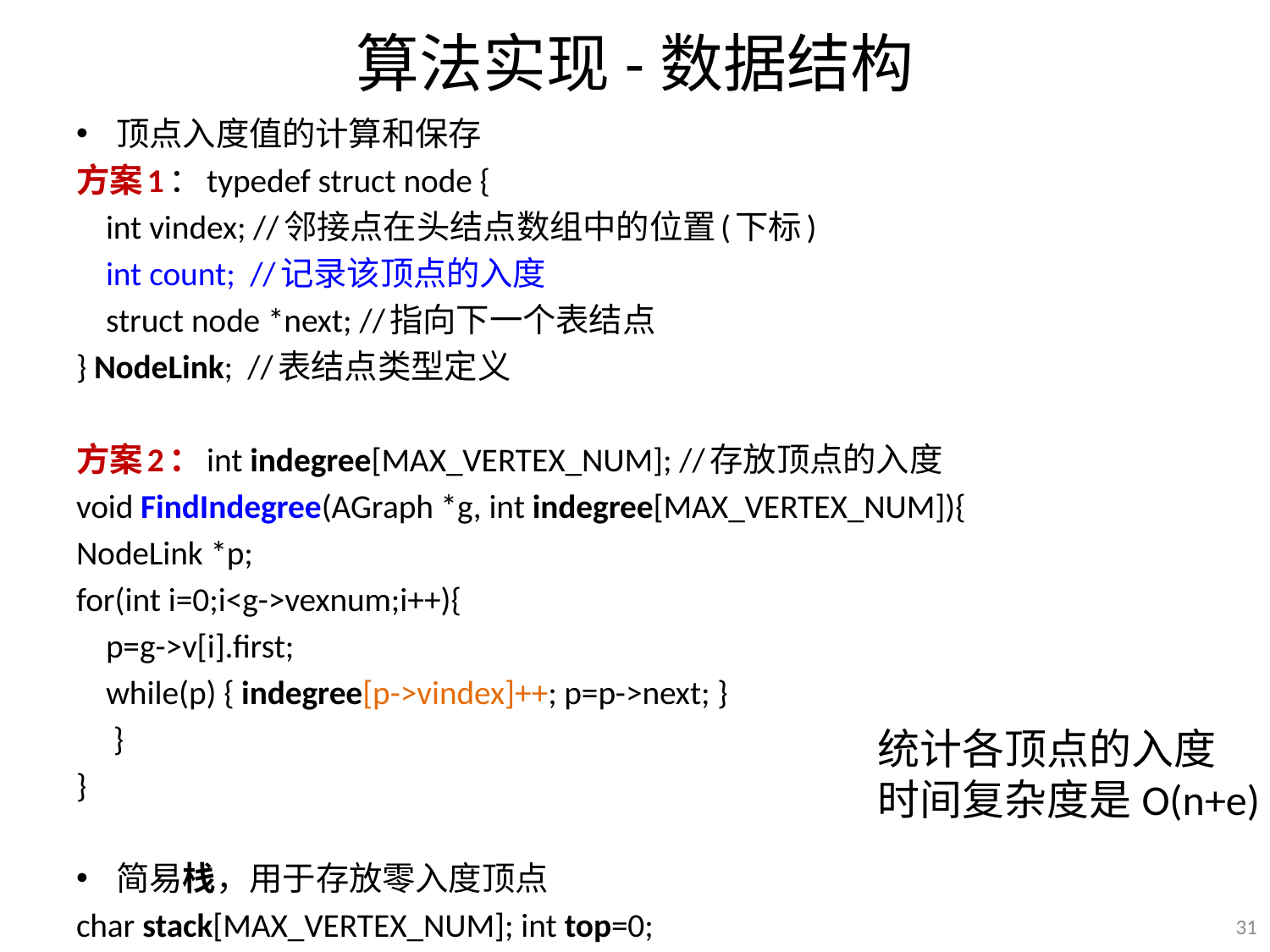

# 算法实现-数据结构
顶点入度值的计算和保存
方案1：typedef struct node {
    int vindex; //邻接点在头结点数组中的位置(下标)
    int count;  //记录该顶点的入度
    struct node *next; //指向下一个表结点
} NodeLink;  //表结点类型定义

方案2：int indegree[MAX_VERTEX_NUM]; //存放顶点的入度
void FindIndegree(AGraph *g, int indegree[MAX_VERTEX_NUM]){
NodeLink *p;
for(int i=0;i<g->vexnum;i++){
    p=g->v[i].first;
    while(p) { indegree[p->vindex]++; p=p->next; }
     }
}

简易栈，用于存放零入度顶点
char stack[MAX_VERTEX_NUM]; int top=0;

统计各顶点的入度
时间复杂度是O(n+e)
31